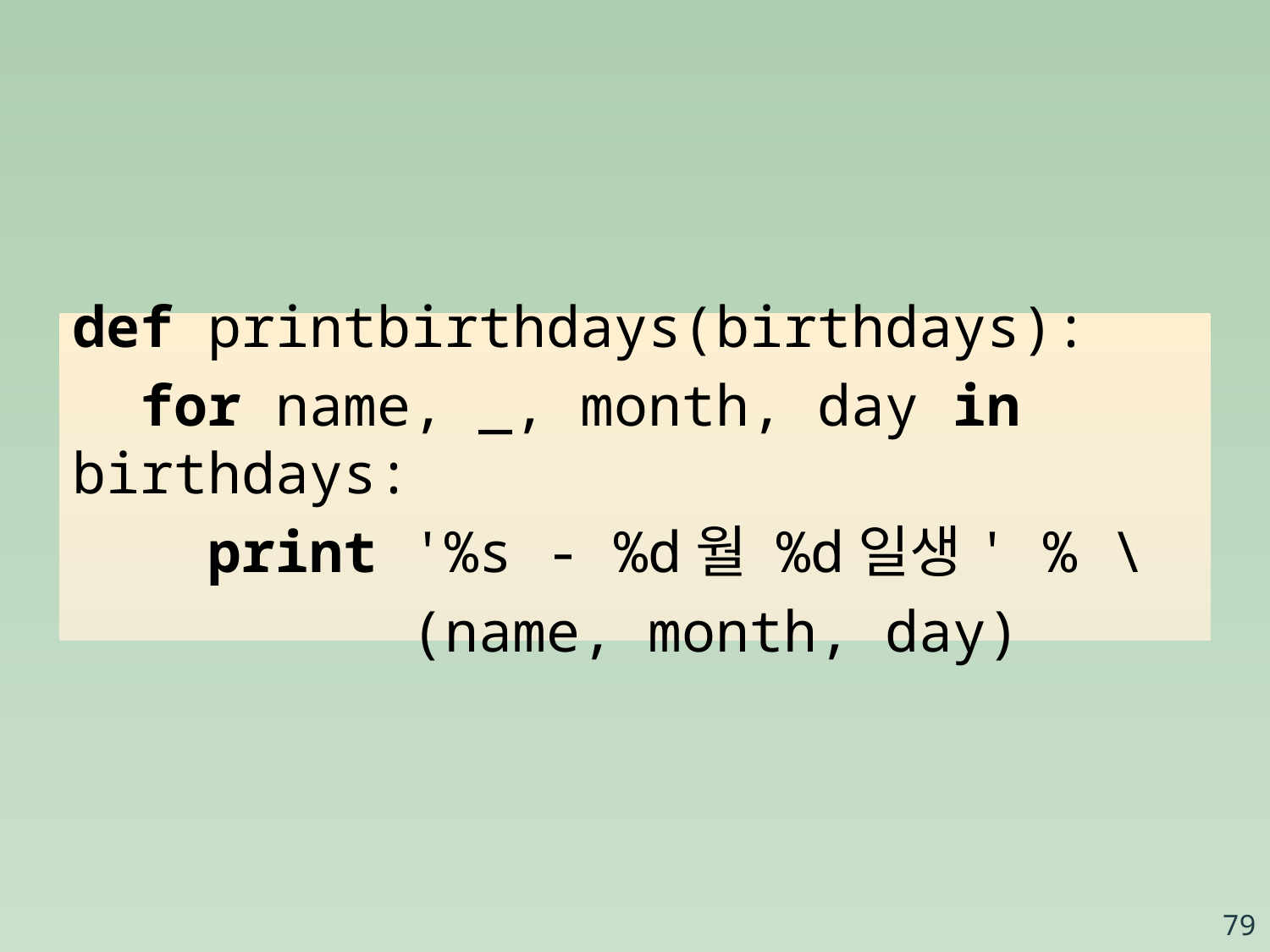

def printbirthdays(birthdays):
  for name, _, month, day in birthdays:
    print '%s - %d월 %d일생' % \
          (name, month, day)
79